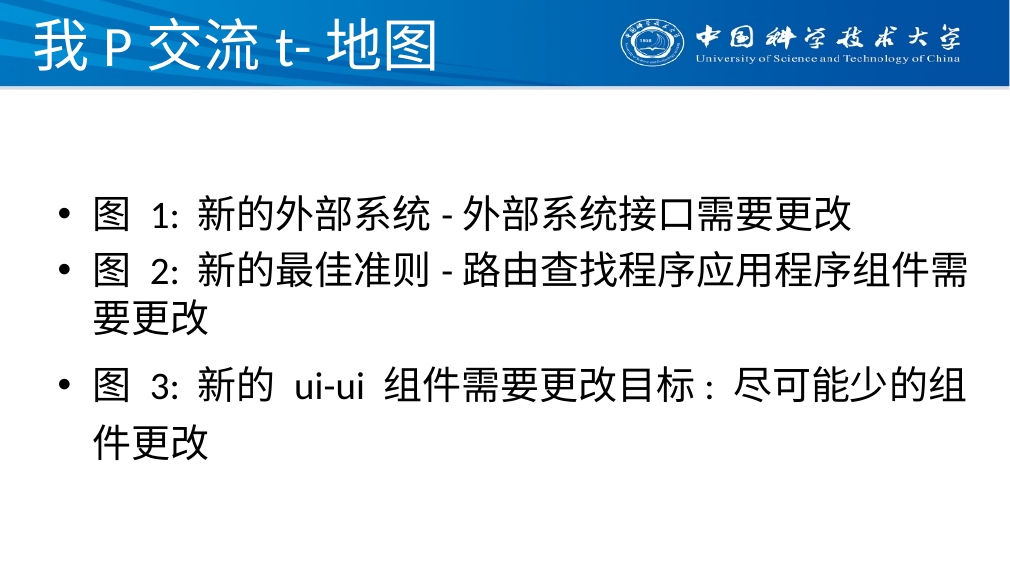

# 我P交流t-地图
图 1: 新的外部系统-外部系统接口需要更改
图 2: 新的最佳准则-路由查找程序应用程序组件需要更改
图 3: 新的 ui-ui 组件需要更改目标: 尽可能少的组件更改